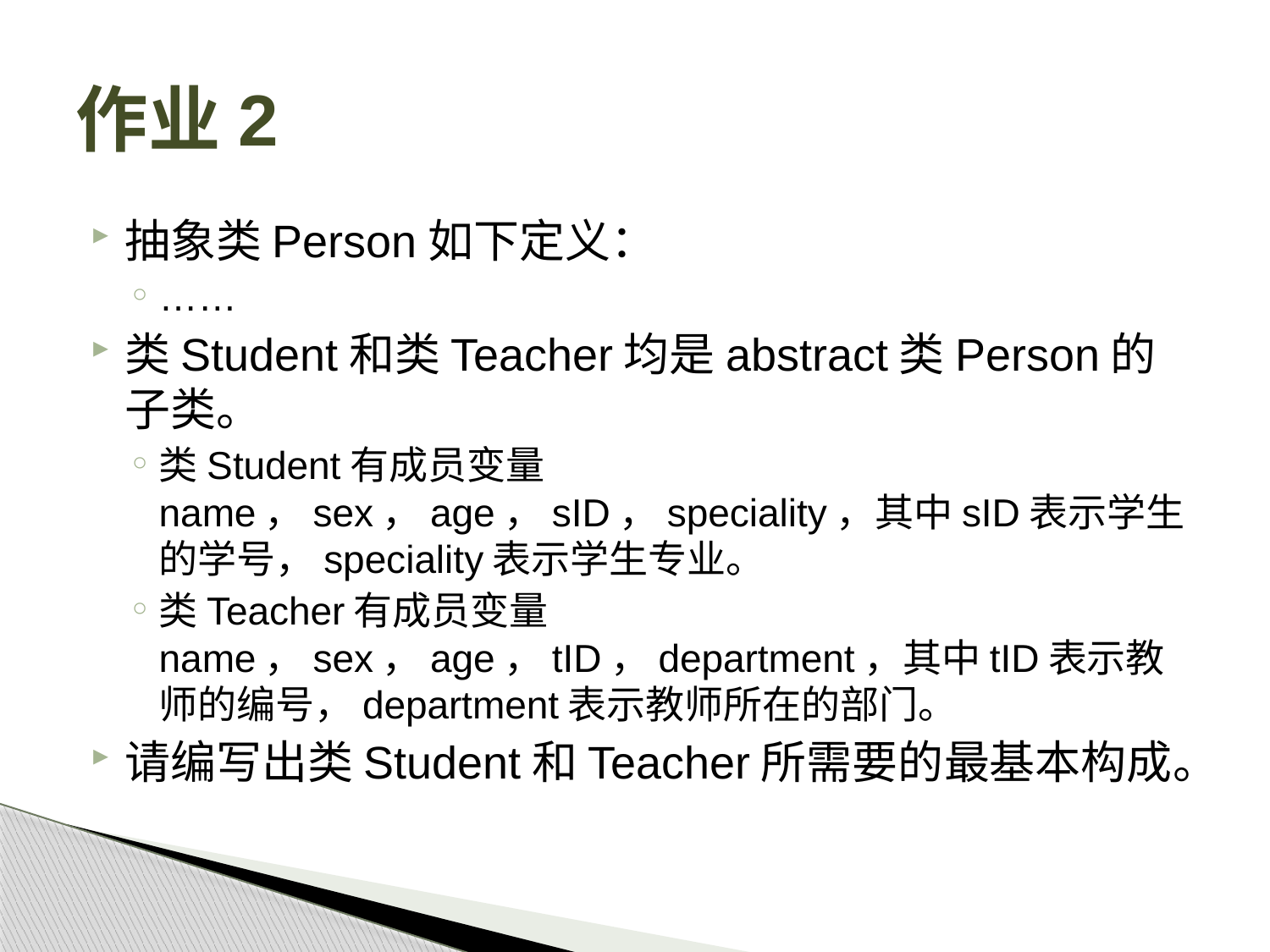

# 作业2
抽象类Person如下定义：
……
类Student和类Teacher均是abstract类Person的子类。
类Student有成员变量name，sex，age，sID，speciality，其中sID表示学生的学号，speciality表示学生专业。
类Teacher有成员变量name，sex，age，tID，department，其中tID表示教师的编号，department表示教师所在的部门。
请编写出类Student和Teacher所需要的最基本构成。